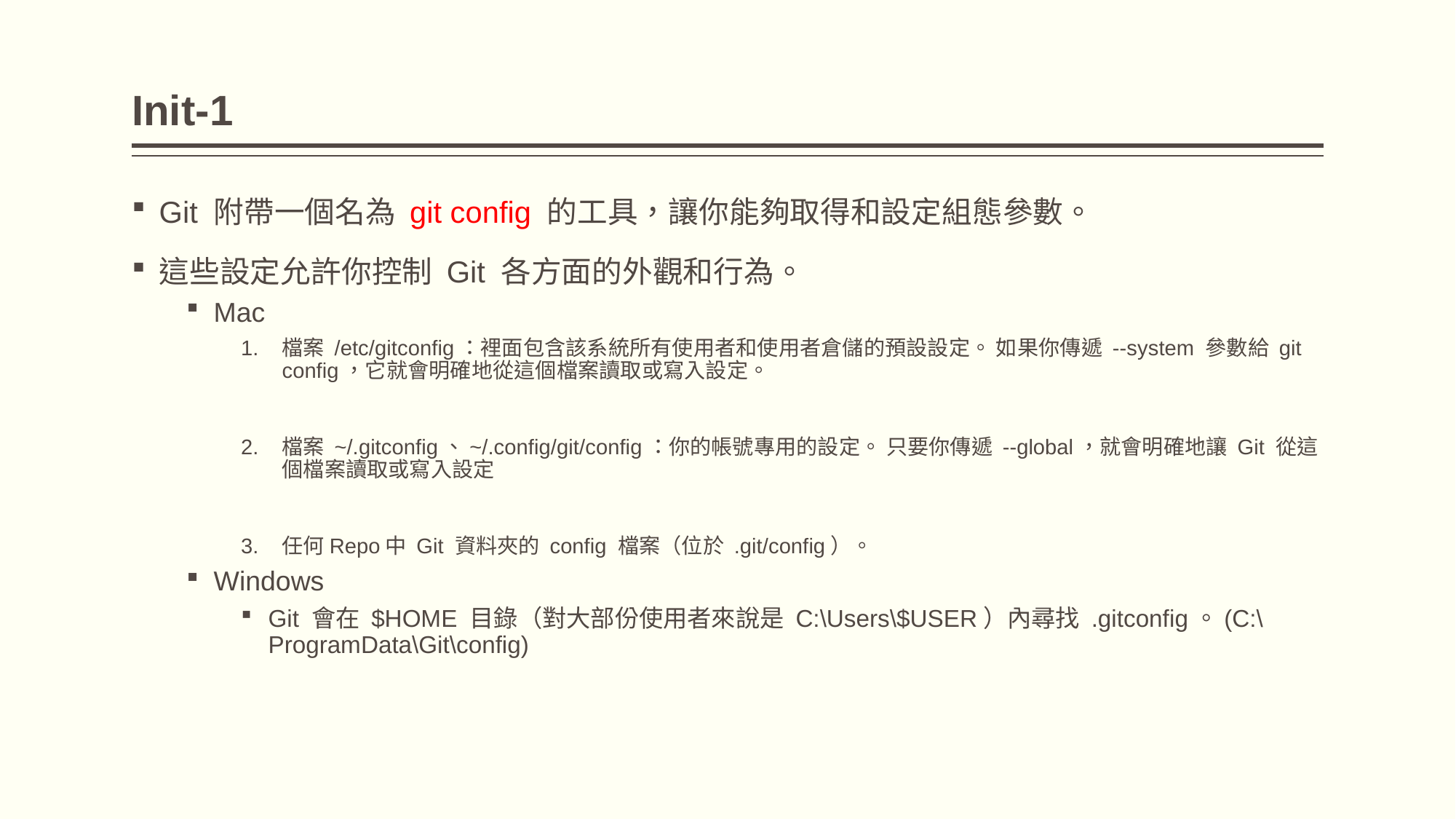

# Init-1
Git 附帶一個名為 git config 的工具，讓你能夠取得和設定組態參數。
這些設定允許你控制 Git 各方面的外觀和行為。
Mac
檔案 /etc/gitconfig：裡面包含該系統所有使用者和使用者倉儲的預設設定。 如果你傳遞 --system 參數給 git config，它就會明確地從這個檔案讀取或寫入設定。

檔案 ~/.gitconfig、~/.config/git/config：你的帳號專用的設定。 只要你傳遞 --global，就會明確地讓 Git 從這個檔案讀取或寫入設定

任何Repo中 Git 資料夾的 config 檔案（位於 .git/config）。
Windows
Git 會在 $HOME 目錄（對大部份使用者來說是 C:\Users\$USER）內尋找 .gitconfig。(C:\ProgramData\Git\config)